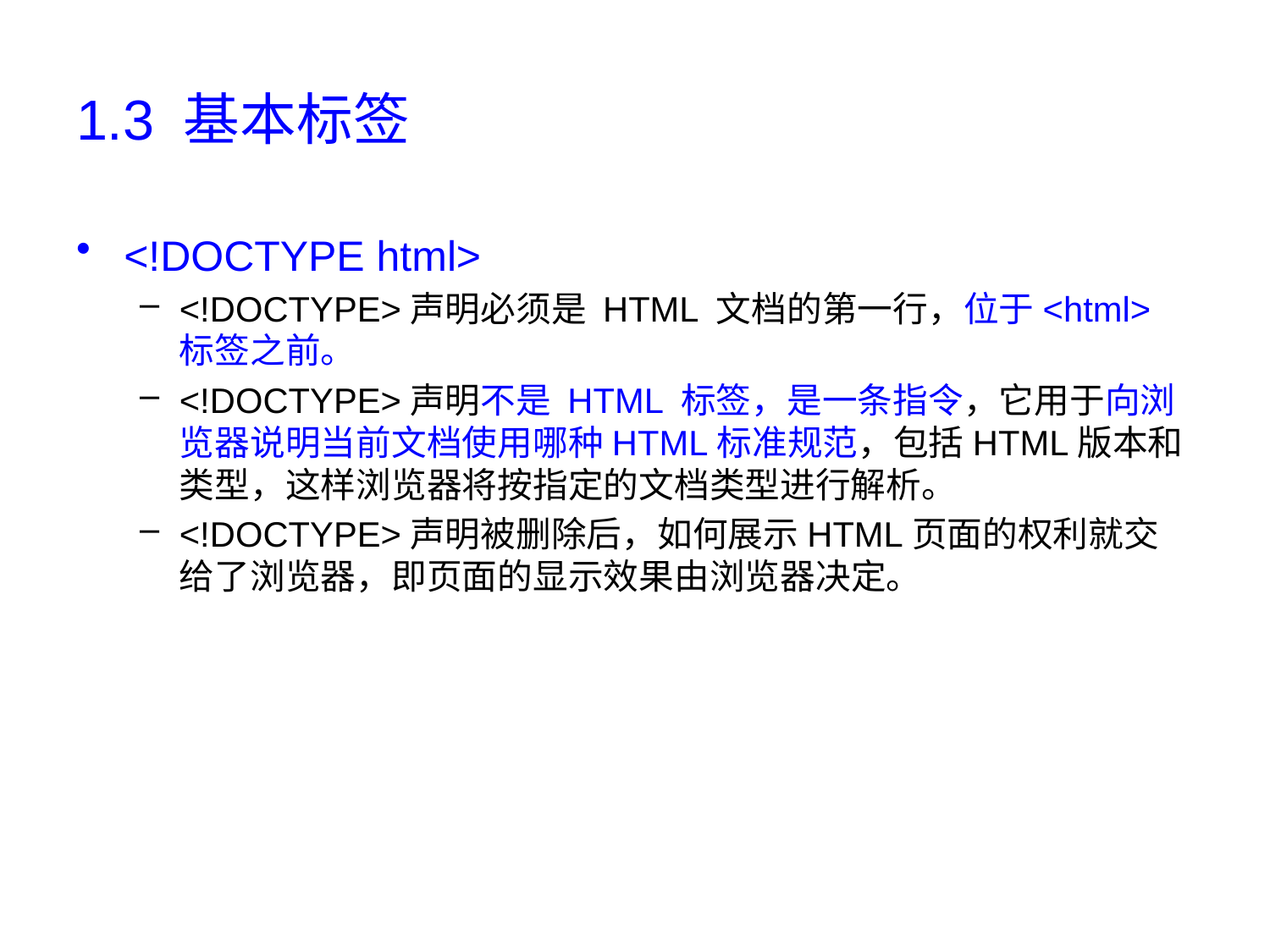

# 1.3 基本标签
<!DOCTYPE html>
<!DOCTYPE>声明必须是 HTML 文档的第一行，位于<html> 标签之前。
<!DOCTYPE>声明不是 HTML 标签，是一条指令，它用于向浏览器说明当前文档使用哪种HTML标准规范，包括HTML版本和类型，这样浏览器将按指定的文档类型进行解析。
<!DOCTYPE>声明被删除后，如何展示HTML页面的权利就交给了浏览器，即页面的显示效果由浏览器决定。